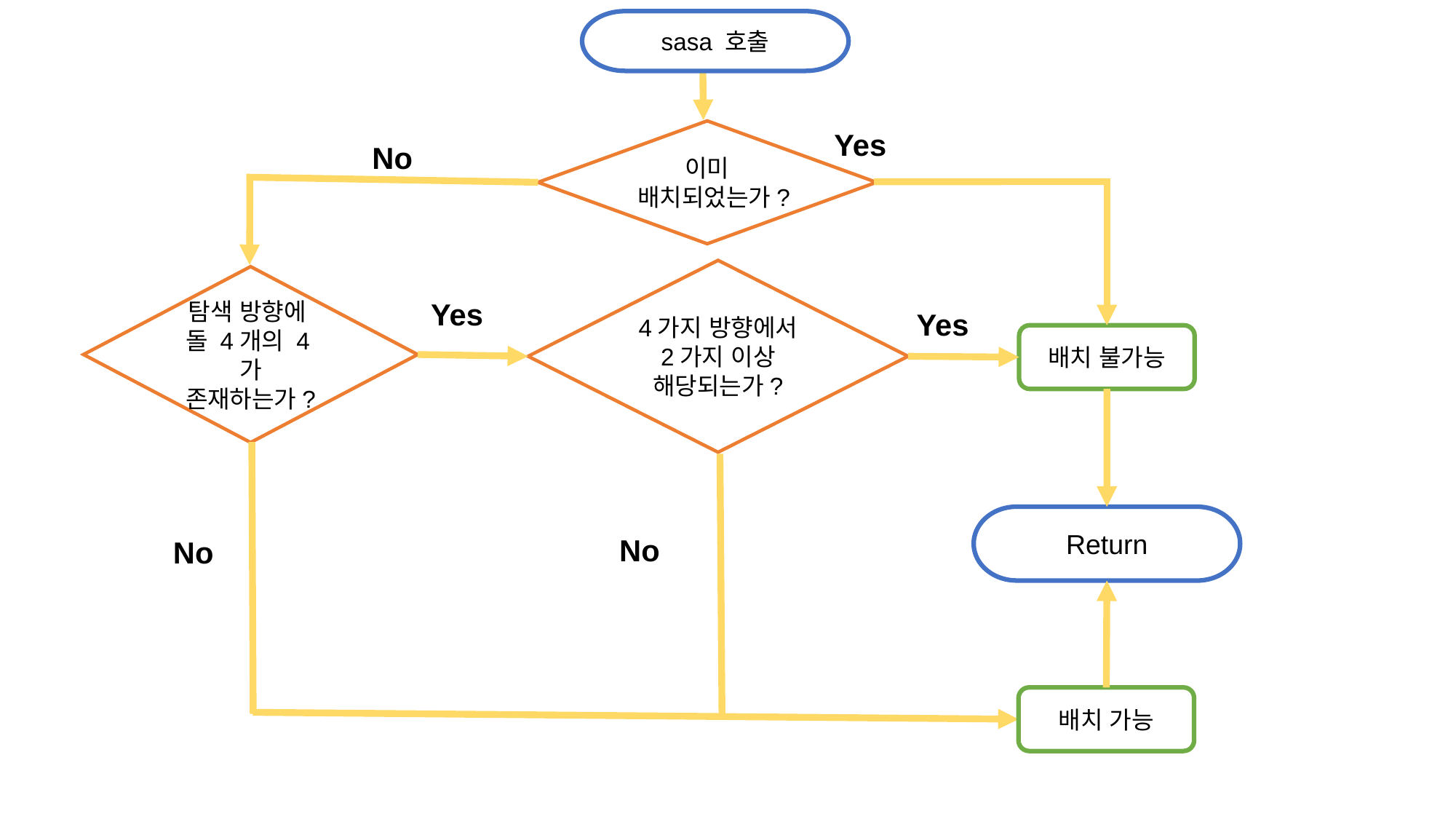

sasa 호출
Yes
이미
배치되었는가?
No
4가지 방향에서 2가지 이상
해당되는가?
탐색 방향에
돌 4개의 4가
존재하는가?
Yes
Yes
배치 불가능
Return
No
No
배치 가능